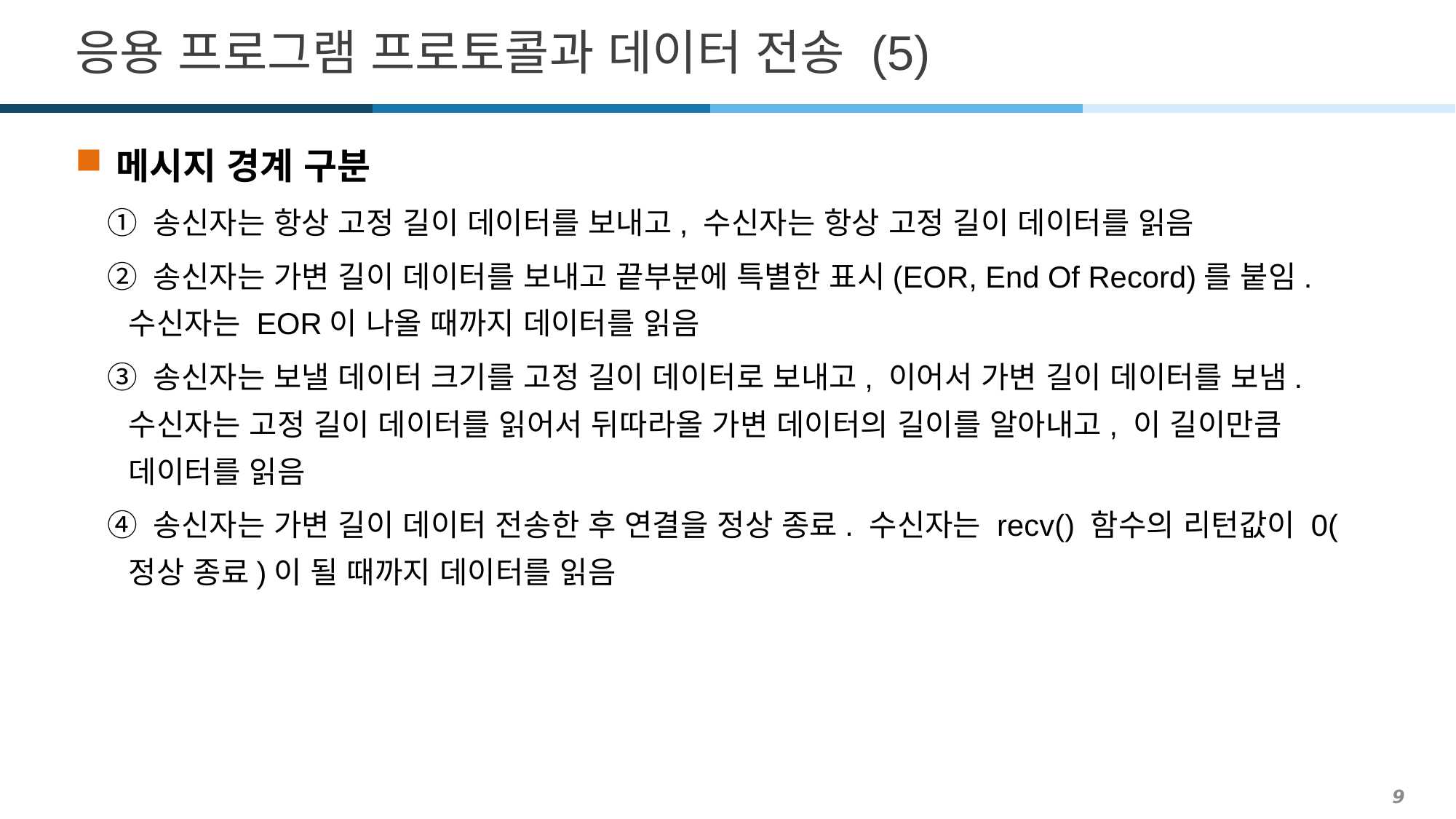

# 응용 프로그램 프로토콜과 데이터 전송 (5)
메시지 경계 구분
① 송신자는 항상 고정 길이 데이터를 보내고, 수신자는 항상 고정 길이 데이터를 읽음
② 송신자는 가변 길이 데이터를 보내고 끝부분에 특별한 표시(EOR, End Of Record)를 붙임. 수신자는 EOR이 나올 때까지 데이터를 읽음
③ 송신자는 보낼 데이터 크기를 고정 길이 데이터로 보내고, 이어서 가변 길이 데이터를 보냄. 수신자는 고정 길이 데이터를 읽어서 뒤따라올 가변 데이터의 길이를 알아내고, 이 길이만큼 데이터를 읽음
④ 송신자는 가변 길이 데이터 전송한 후 연결을 정상 종료. 수신자는 recv() 함수의 리턴값이 0(정상 종료)이 될 때까지 데이터를 읽음